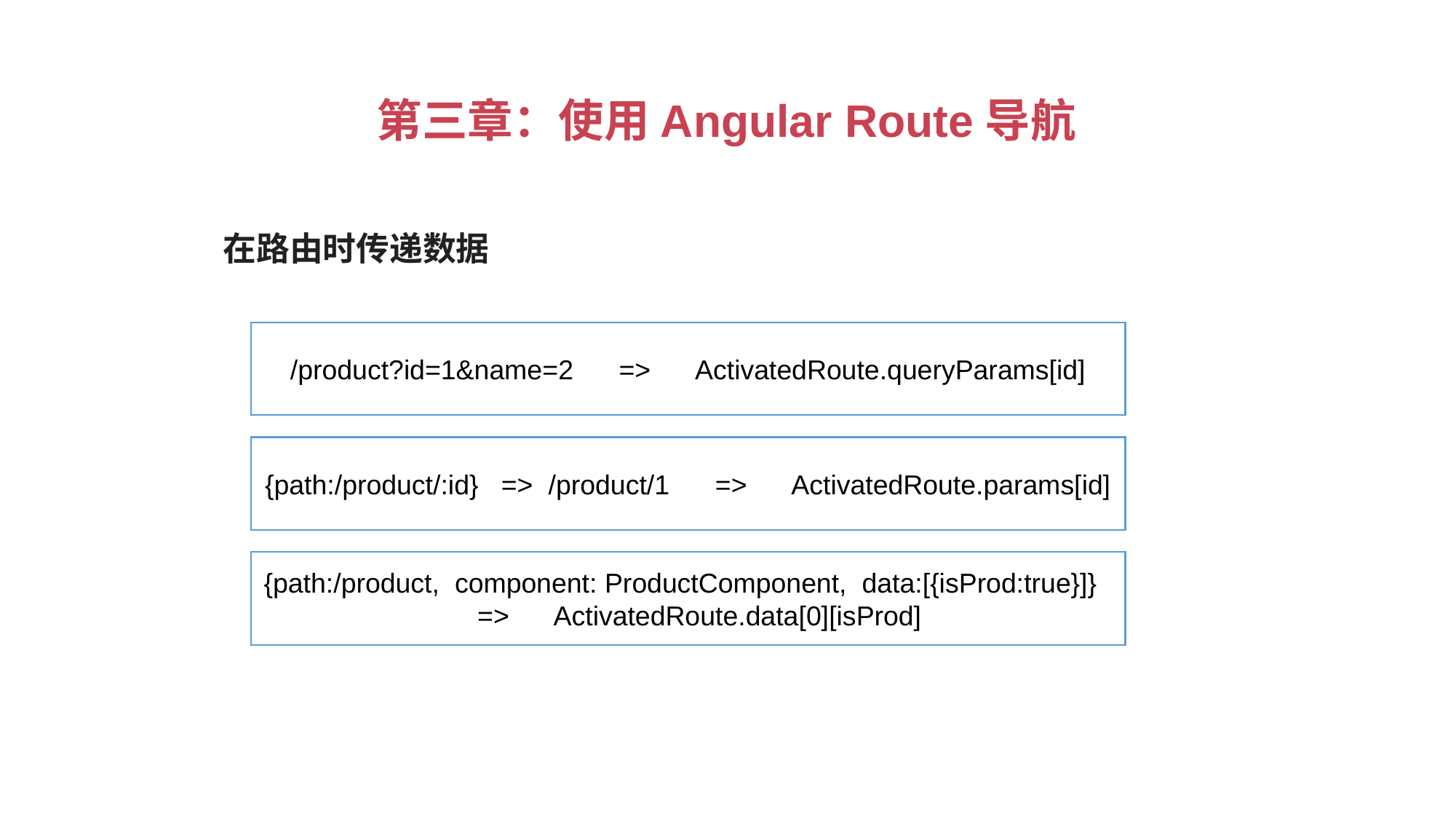

第三章：使用Angular Route导航
 在路由时传递数据
/product?id=1&name=2      =>      ActivatedRoute.queryParams[id]
在查询参数中传递数据
{path:/product/:id}   =>  /product/1      =>      ActivatedRoute.params[id]
在路由路径中传递数据
{path:/product,  component: ProductComponent,  data:[{isProd:true}]}      =>      ActivatedRoute.data[0][isProd]
在路由配置中传递数据